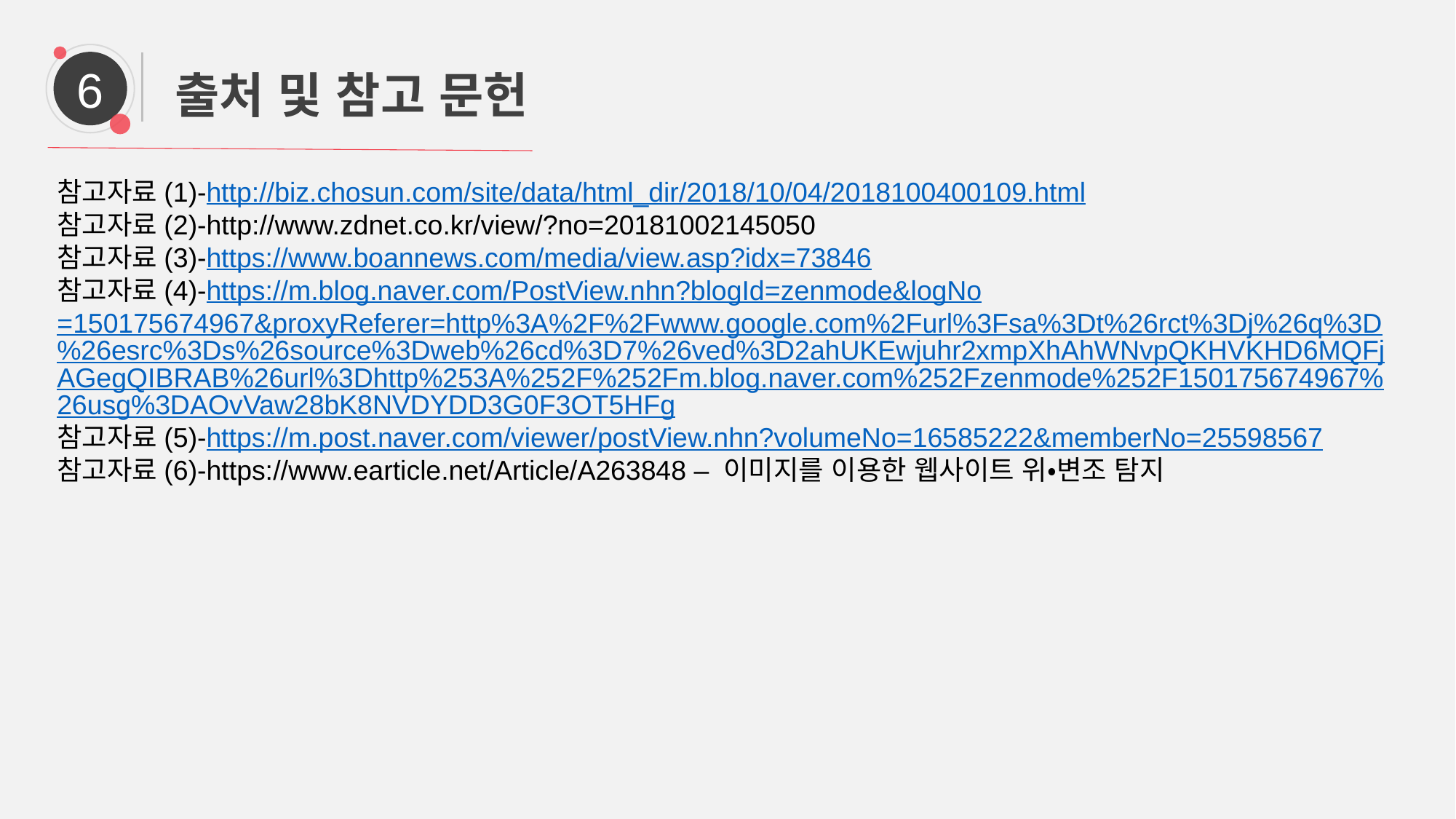

6

출처 및 참고 문헌
참고자료(1)-http://biz.chosun.com/site/data/html_dir/2018/10/04/2018100400109.html
참고자료(2)-http://www.zdnet.co.kr/view/?no=20181002145050
참고자료(3)-https://www.boannews.com/media/view.asp?idx=73846
참고자료(4)-https://m.blog.naver.com/PostView.nhn?blogId=zenmode&logNo=150175674967&proxyReferer=http%3A%2F%2Fwww.google.com%2Furl%3Fsa%3Dt%26rct%3Dj%26q%3D%26esrc%3Ds%26source%3Dweb%26cd%3D7%26ved%3D2ahUKEwjuhr2xmpXhAhWNvpQKHVKHD6MQFjAGegQIBRAB%26url%3Dhttp%253A%252F%252Fm.blog.naver.com%252Fzenmode%252F150175674967%26usg%3DAOvVaw28bK8NVDYDD3G0F3OT5HFg
참고자료(5)-https://m.post.naver.com/viewer/postView.nhn?volumeNo=16585222&memberNo=25598567
참고자료(6)-https://www.earticle.net/Article/A263848 – 이미지를 이용한 웹사이트 위•변조 탐지
PPT模板下载：WWW.HOMEPPT.COM/moban/     行业PPT模板：WWW.HOMEPPT.COM/hangye/
节日PPT模板：WWW.HOMEPPT.COM/jieri/           PPT素材下载：WWW.HOMEPPT.COM/sucai/
PPT背景图片：WWW.HOMEPPT.COM/beijing/      PPT图表下载：WWW.HOMEPPT.COM/tubiao/
优秀PPT下载：WWW.HOMEPPT.COM/xiazai/        PPT教程： WWW.HOMEPPT.COM/powerpoint/
Word教程： WWW.HOMEPPT.COM/word/              Excel教程：WWW.HOMEPPT.COM/excel/
资料下载：WWW.HOMEPPT.COM/ziliao/                PPT课件下载：WWW.HOMEPPT.COM/kejian/
范文下载：WWW.HOMEPPT.COM/fanwen/             试卷下载：WWW.HOMEPPT.COM/shiti/
教案下载：WWW.HOMEPPT.COM/jiaoan/        PPT论坛：www.homeppt.cn